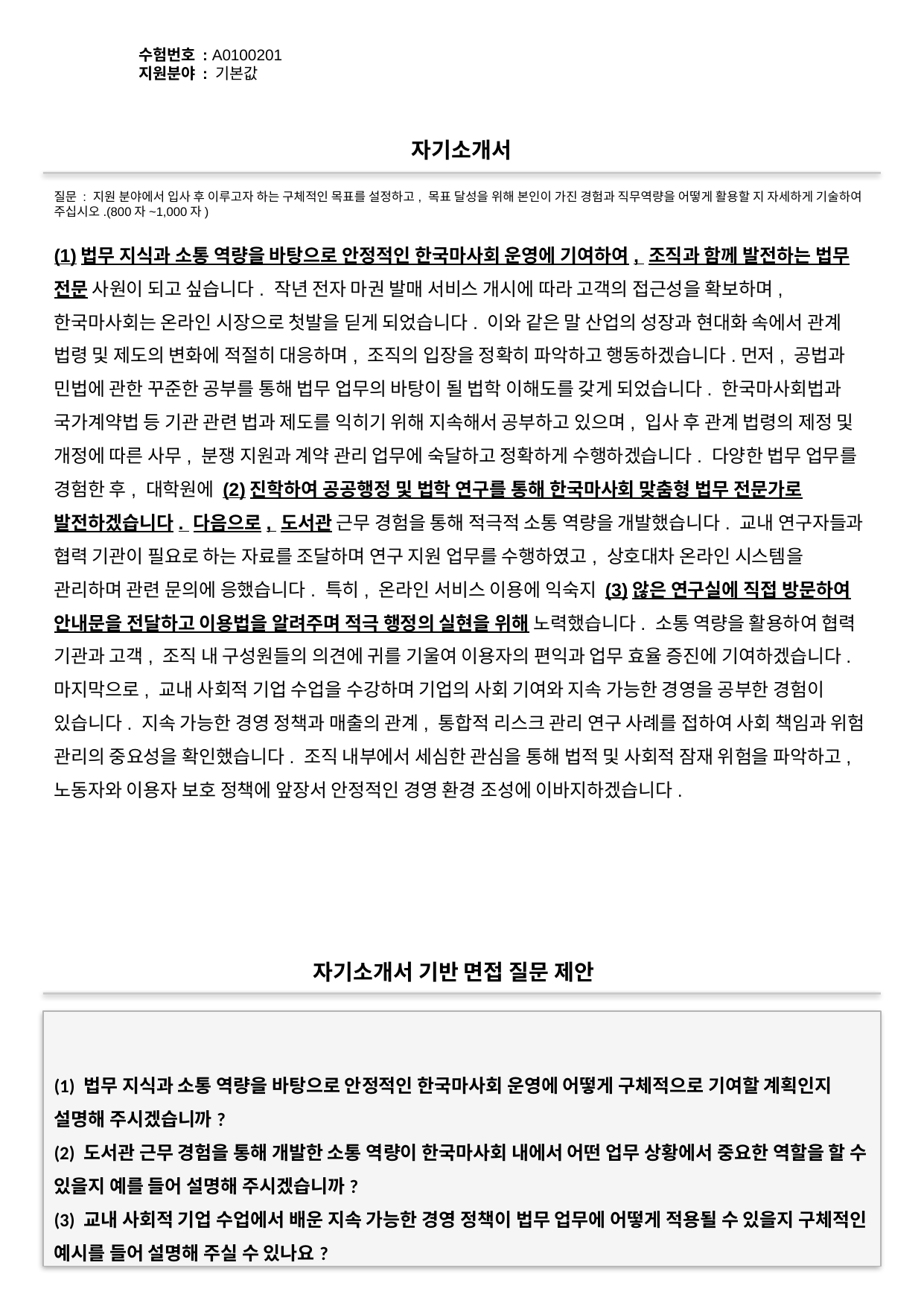

수험번호 : A0100201
지원분야 : 기본값
#

자기소개서

질문 : 지원 분야에서 입사 후 이루고자 하는 구체적인 목표를 설정하고, 목표 달성을 위해 본인이 가진 경험과 직무역량을 어떻게 활용할 지 자세하게 기술하여 주십시오.(800자~1,000자)

(1)법무 지식과 소통 역량을 바탕으로 안정적인 한국마사회 운영에 기여하여, 조직과 함께 발전하는 법무 전문 사원이 되고 싶습니다. 작년 전자 마권 발매 서비스 개시에 따라 고객의 접근성을 확보하며, 한국마사회는 온라인 시장으로 첫발을 딛게 되었습니다. 이와 같은 말 산업의 성장과 현대화 속에서 관계 법령 및 제도의 변화에 적절히 대응하며, 조직의 입장을 정확히 파악하고 행동하겠습니다.먼저, 공법과 민법에 관한 꾸준한 공부를 통해 법무 업무의 바탕이 될 법학 이해도를 갖게 되었습니다. 한국마사회법과 국가계약법 등 기관 관련 법과 제도를 익히기 위해 지속해서 공부하고 있으며, 입사 후 관계 법령의 제정 및 개정에 따른 사무, 분쟁 지원과 계약 관리 업무에 숙달하고 정확하게 수행하겠습니다. 다양한 법무 업무를 경험한 후, 대학원에 (2)진학하여 공공행정 및 법학 연구를 통해 한국마사회 맞춤형 법무 전문가로 발전하겠습니다. 다음으로, 도서관 근무 경험을 통해 적극적 소통 역량을 개발했습니다. 교내 연구자들과 협력 기관이 필요로 하는 자료를 조달하며 연구 지원 업무를 수행하였고, 상호대차 온라인 시스템을 관리하며 관련 문의에 응했습니다. 특히, 온라인 서비스 이용에 익숙지 (3)않은 연구실에 직접 방문하여 안내문을 전달하고 이용법을 알려주며 적극 행정의 실현을 위해 노력했습니다. 소통 역량을 활용하여 협력 기관과 고객, 조직 내 구성원들의 의견에 귀를 기울여 이용자의 편익과 업무 효율 증진에 기여하겠습니다.마지막으로, 교내 사회적 기업 수업을 수강하며 기업의 사회 기여와 지속 가능한 경영을 공부한 경험이 있습니다. 지속 가능한 경영 정책과 매출의 관계, 통합적 리스크 관리 연구 사례를 접하여 사회 책임과 위험 관리의 중요성을 확인했습니다. 조직 내부에서 세심한 관심을 통해 법적 및 사회적 잠재 위험을 파악하고, 노동자와 이용자 보호 정책에 앞장서 안정적인 경영 환경 조성에 이바지하겠습니다.

자기소개서 기반 면접 질문 제안

(1) 법무 지식과 소통 역량을 바탕으로 안정적인 한국마사회 운영에 어떻게 구체적으로 기여할 계획인지 설명해 주시겠습니까?
(2) 도서관 근무 경험을 통해 개발한 소통 역량이 한국마사회 내에서 어떤 업무 상황에서 중요한 역할을 할 수 있을지 예를 들어 설명해 주시겠습니까?
(3) 교내 사회적 기업 수업에서 배운 지속 가능한 경영 정책이 법무 업무에 어떻게 적용될 수 있을지 구체적인 예시를 들어 설명해 주실 수 있나요?